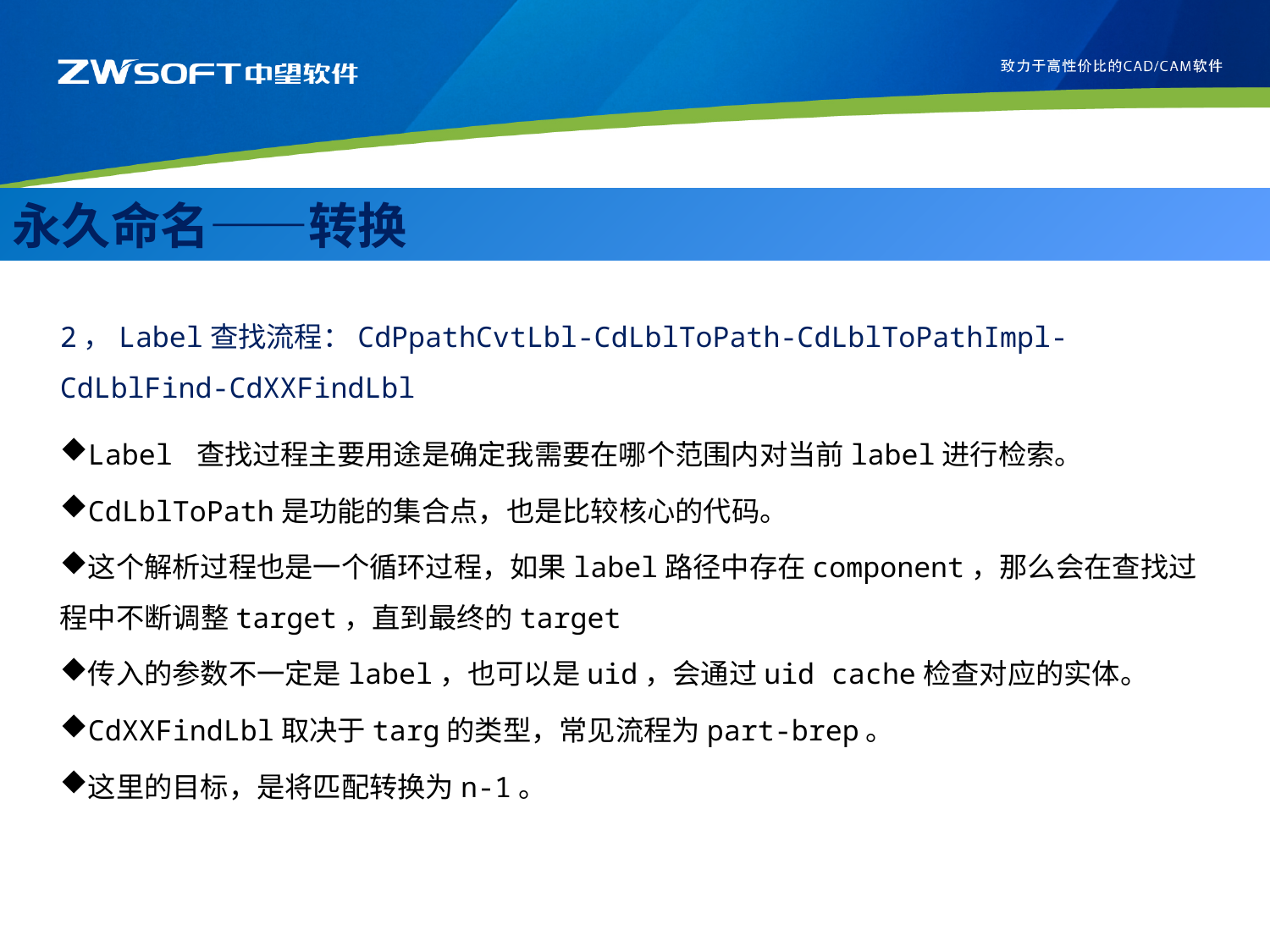

永久命名——转换
2，Label查找流程：CdPpathCvtLbl-CdLblToPath-CdLblToPathImpl-CdLblFind-CdXXFindLbl
Label 查找过程主要用途是确定我需要在哪个范围内对当前label进行检索。
CdLblToPath是功能的集合点，也是比较核心的代码。
这个解析过程也是一个循环过程，如果label路径中存在component，那么会在查找过程中不断调整target，直到最终的target
传入的参数不一定是label，也可以是uid，会通过uid cache检查对应的实体。
CdXXFindLbl取决于targ的类型，常见流程为part-brep。
这里的目标，是将匹配转换为n-1。